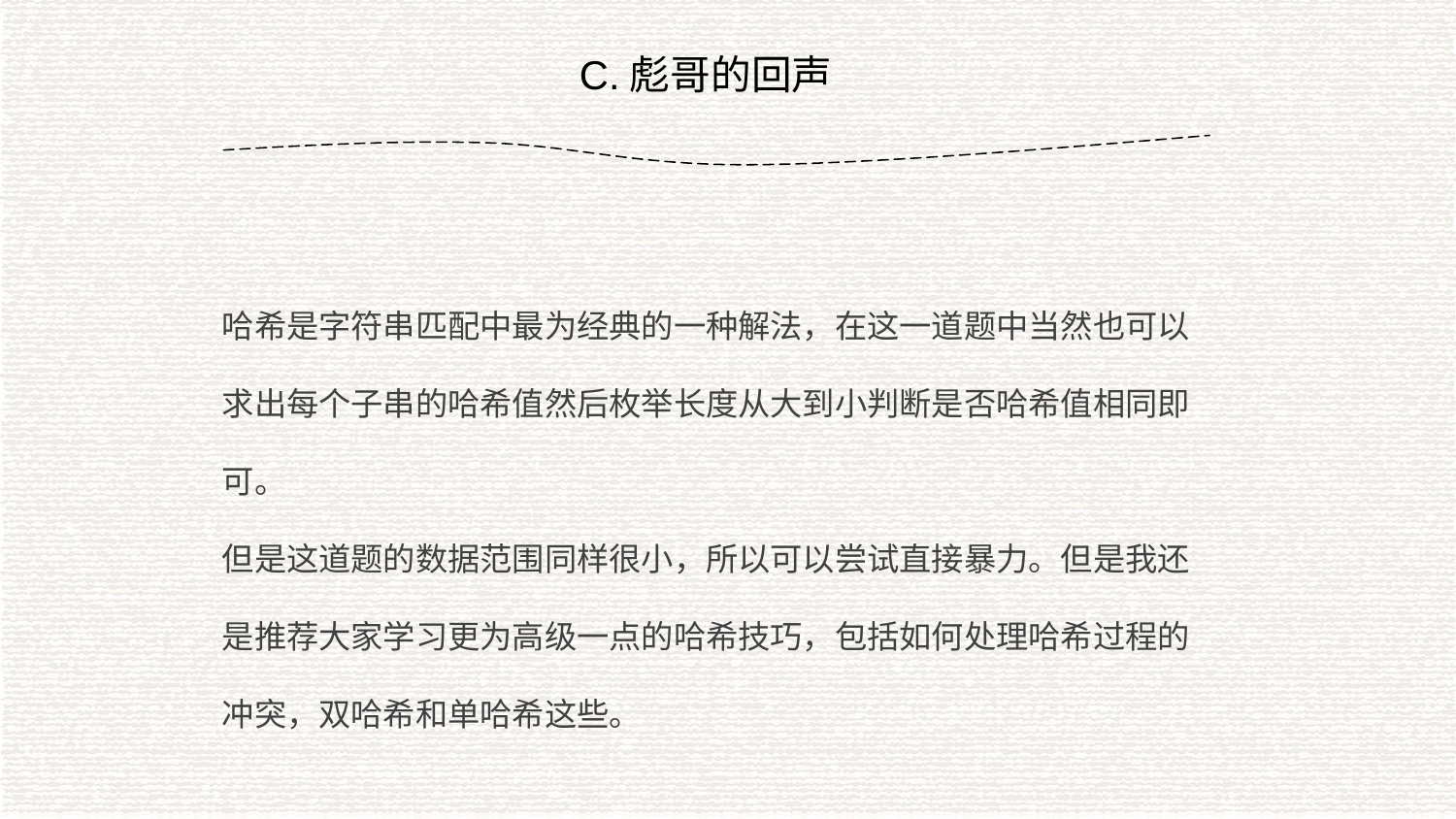

C.彪哥的回声

哈希是字符串匹配中最为经典的一种解法，在这一道题中当然也可以求出每个子串的哈希值然后枚举长度从大到小判断是否哈希值相同即可。
但是这道题的数据范围同样很小，所以可以尝试直接暴力。但是我还是推荐大家学习更为高级一点的哈希技巧，包括如何处理哈希过程的冲突，双哈希和单哈希这些。